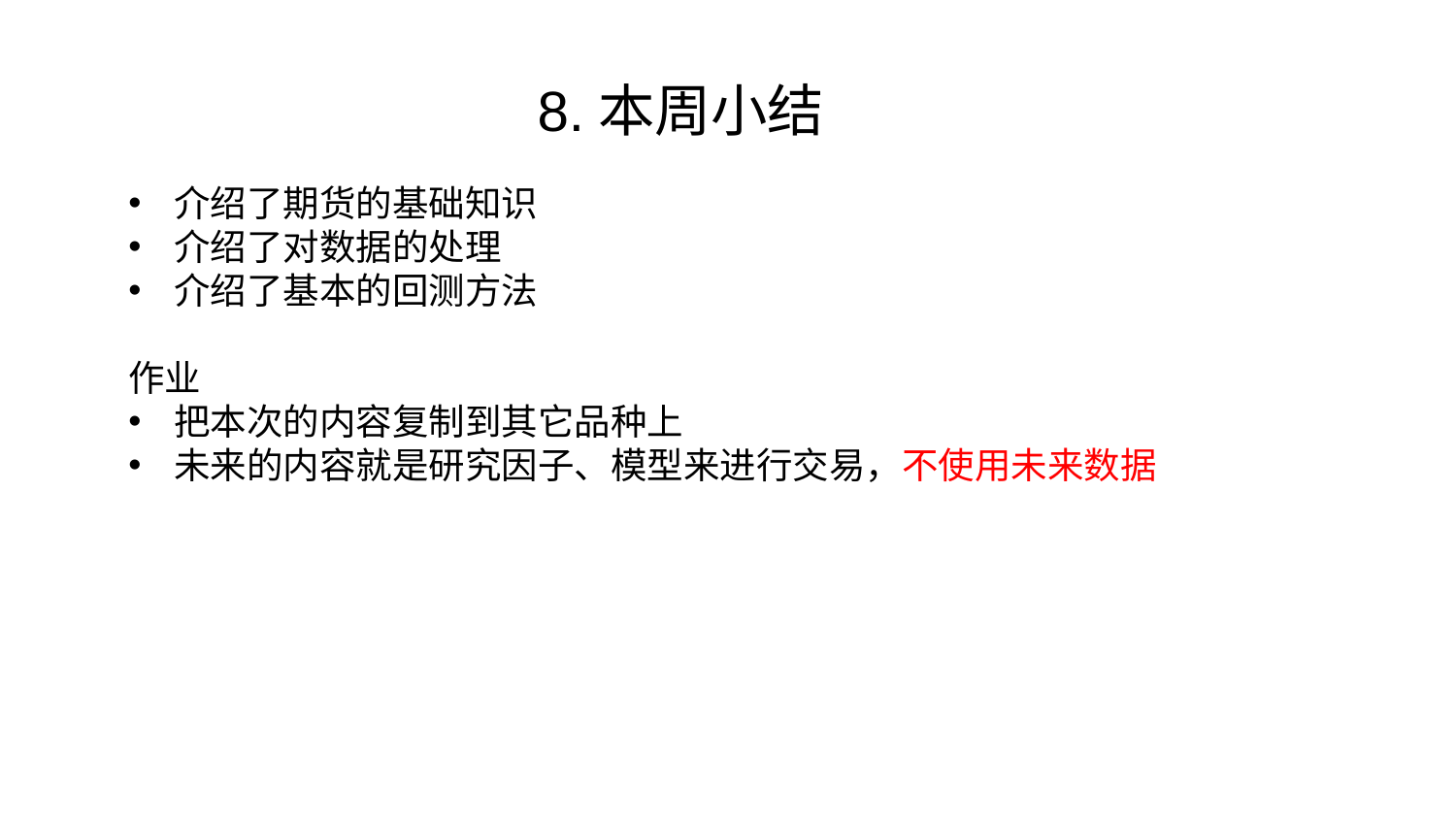

8.本周小结
介绍了期货的基础知识
介绍了对数据的处理
介绍了基本的回测方法

作业
把本次的内容复制到其它品种上
未来的内容就是研究因子、模型来进行交易，不使用未来数据